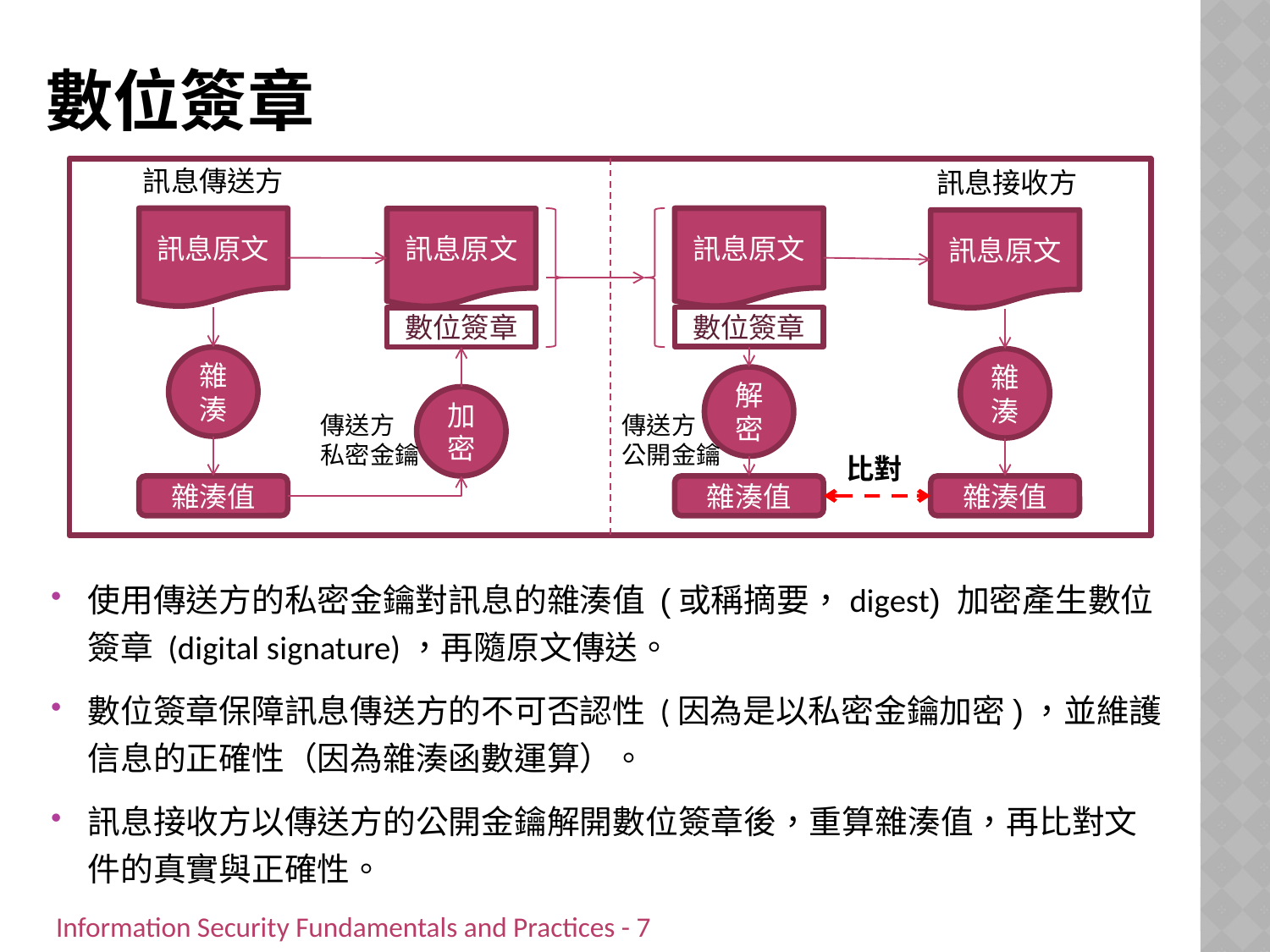

# 數位簽章
訊息傳送方

訊息接收方
訊息原文

訊息原文
訊息原文
訊息原文
數位簽章
數位簽章
雜湊
雜湊
解密
加密
傳送方
私密金鑰
傳送方
公開金鑰
比對
雜湊值
雜湊值
雜湊值
使用傳送方的私密金鑰對訊息的雜湊值 (或稱摘要，digest) 加密產生數位簽章 (digital signature)，再隨原文傳送。
數位簽章保障訊息傳送方的不可否認性 (因為是以私密金鑰加密)，並維護信息的正確性（因為雜湊函數運算）。
訊息接收方以傳送方的公開金鑰解開數位簽章後，重算雜湊值，再比對文件的真實與正確性。